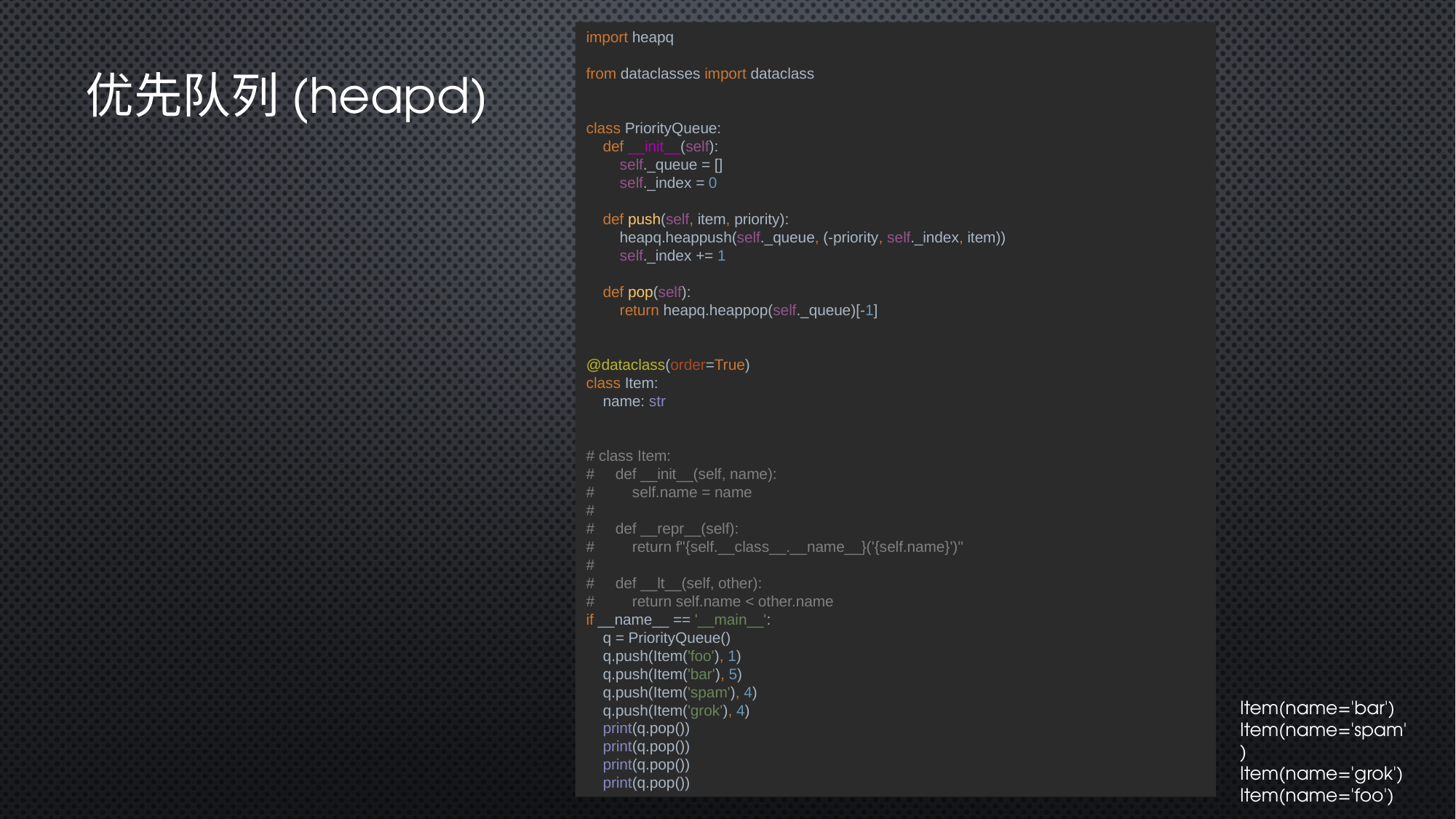

# 优先队列(heapd)
import heapq
from dataclasses import dataclass
class PriorityQueue:
    def __init__(self):
        self._queue = []
        self._index = 0
    def push(self, item, priority):
        heapq.heappush(self._queue, (-priority, self._index, item))
        self._index += 1
    def pop(self):
        return heapq.heappop(self._queue)[-1]
@dataclass(order=True)
class Item:
    name: str
# class Item:
#     def __init__(self, name):
#         self.name = name
#
#     def __repr__(self):
#         return f"{self.__class__.__name__}('{self.name}')"
#
#     def __lt__(self, other):
#         return self.name < other.name
if __name__ == '__main__':
    q = PriorityQueue()
    q.push(Item('foo'), 1)
    q.push(Item('bar'), 5)
    q.push(Item('spam'), 4)
    q.push(Item('grok'), 4)
    print(q.pop())
    print(q.pop())
    print(q.pop())
    print(q.pop())
Item(name='bar')
Item(name='spam')
Item(name='grok')
Item(name='foo')